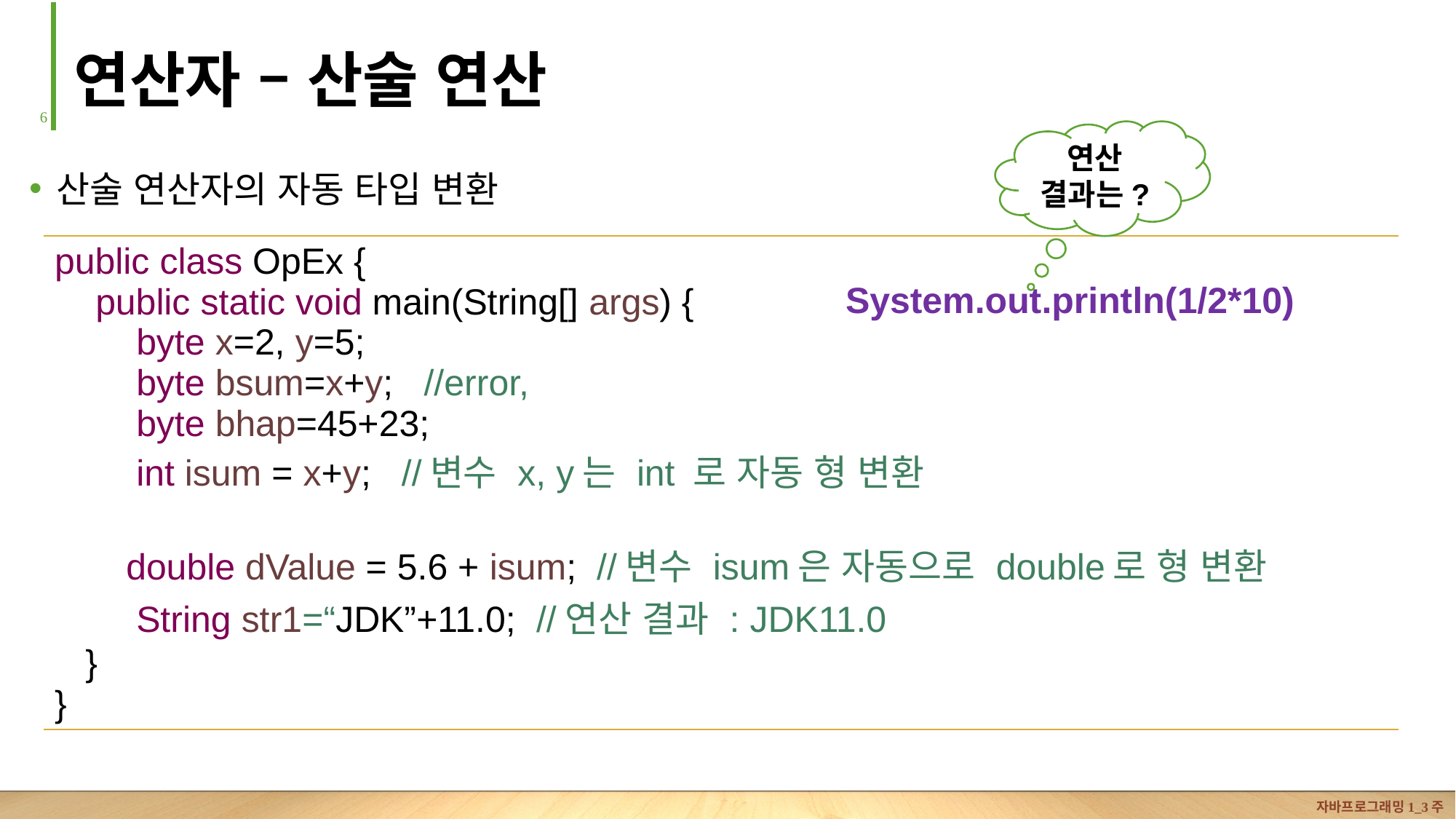

# 연산자 – 산술 연산
6
연산 결과는?
System.out.println(1/2*10)
산술 연산자의 자동 타입 변환
| public class OpEx { public static void main(String[] args) { byte x=2, y=5; byte bsum=x+y; //error, byte bhap=45+23; int isum = x+y; //변수 x, y는 int 로 자동 형 변환 double dValue = 5.6 + isum; //변수 isum은 자동으로 double로 형 변환 String str1=“JDK”+11.0; //연산 결과 : JDK11.0 } } |
| --- |
자바프로그래밍1_3주